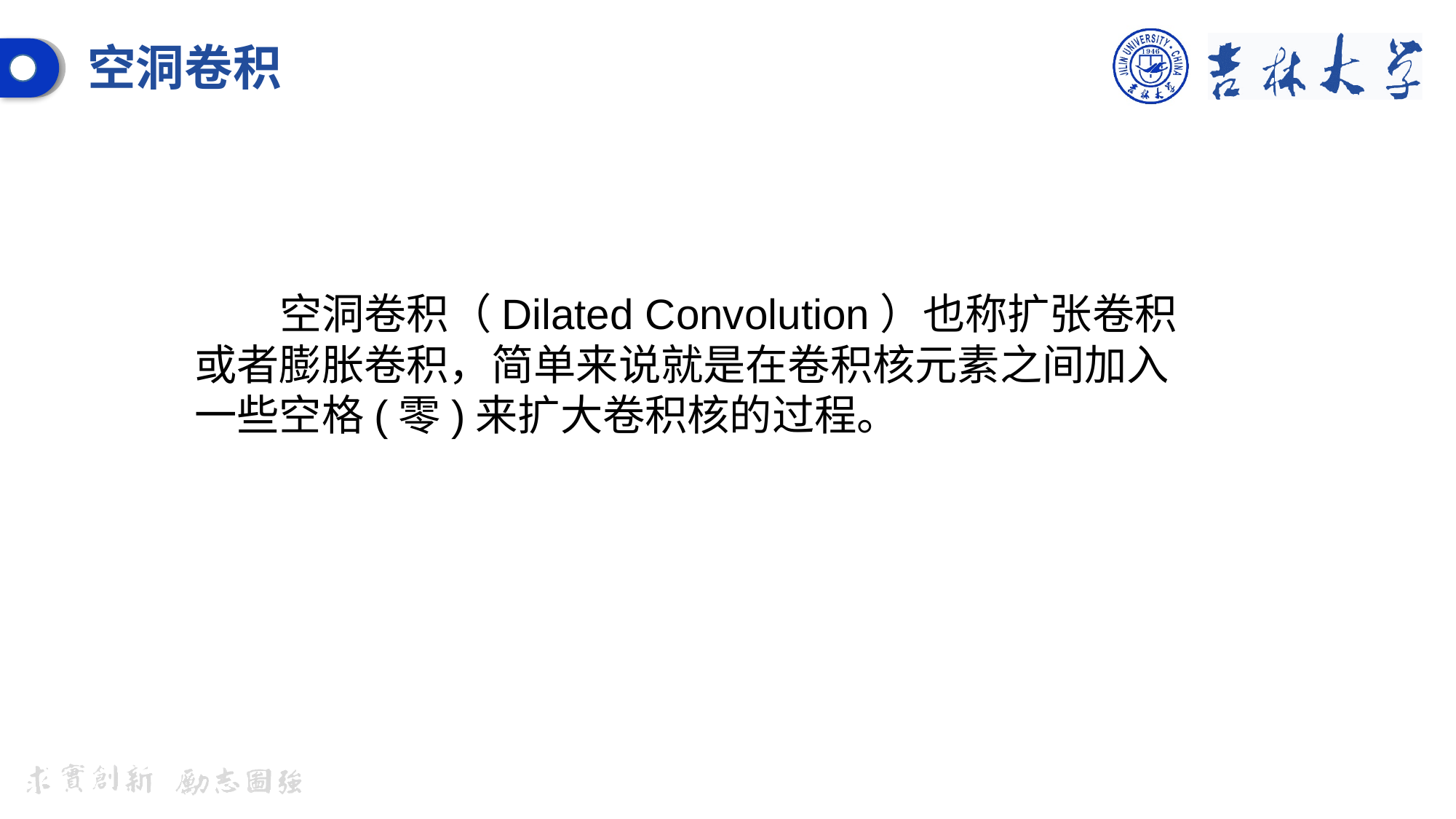

空洞卷积
空洞卷积（Dilated Convolution）也称扩张卷积或者膨胀卷积，简单来说就是在卷积核元素之间加入一些空格(零)来扩大卷积核的过程。